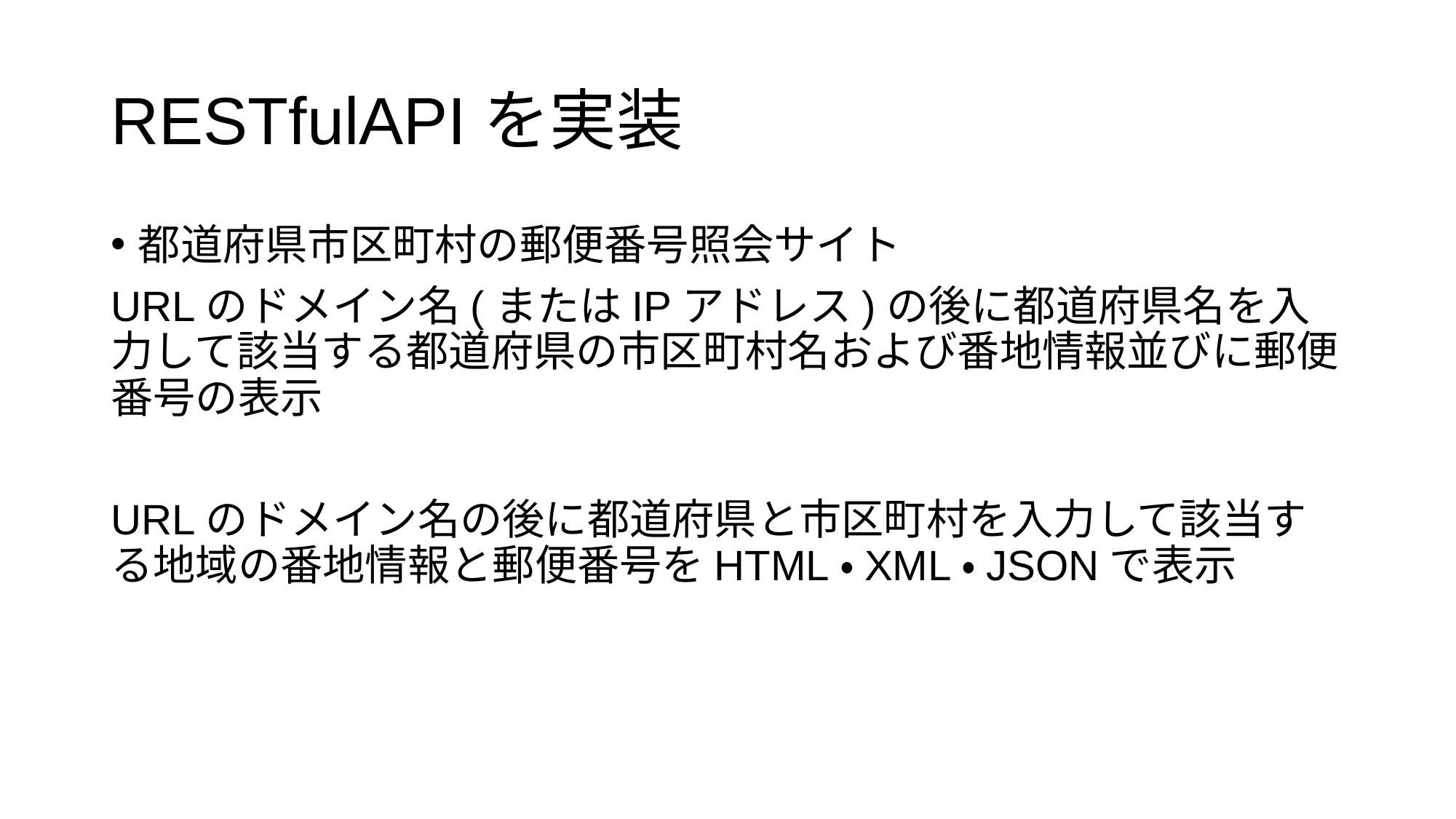

# RESTfulAPIを実装
都道府県市区町村の郵便番号照会サイト
URLのドメイン名(またはIPアドレス)の後に都道府県名を入力して該当する都道府県の市区町村名および番地情報並びに郵便番号の表示

URLのドメイン名の後に都道府県と市区町村を入力して該当する地域の番地情報と郵便番号をHTML・XML・JSONで表示